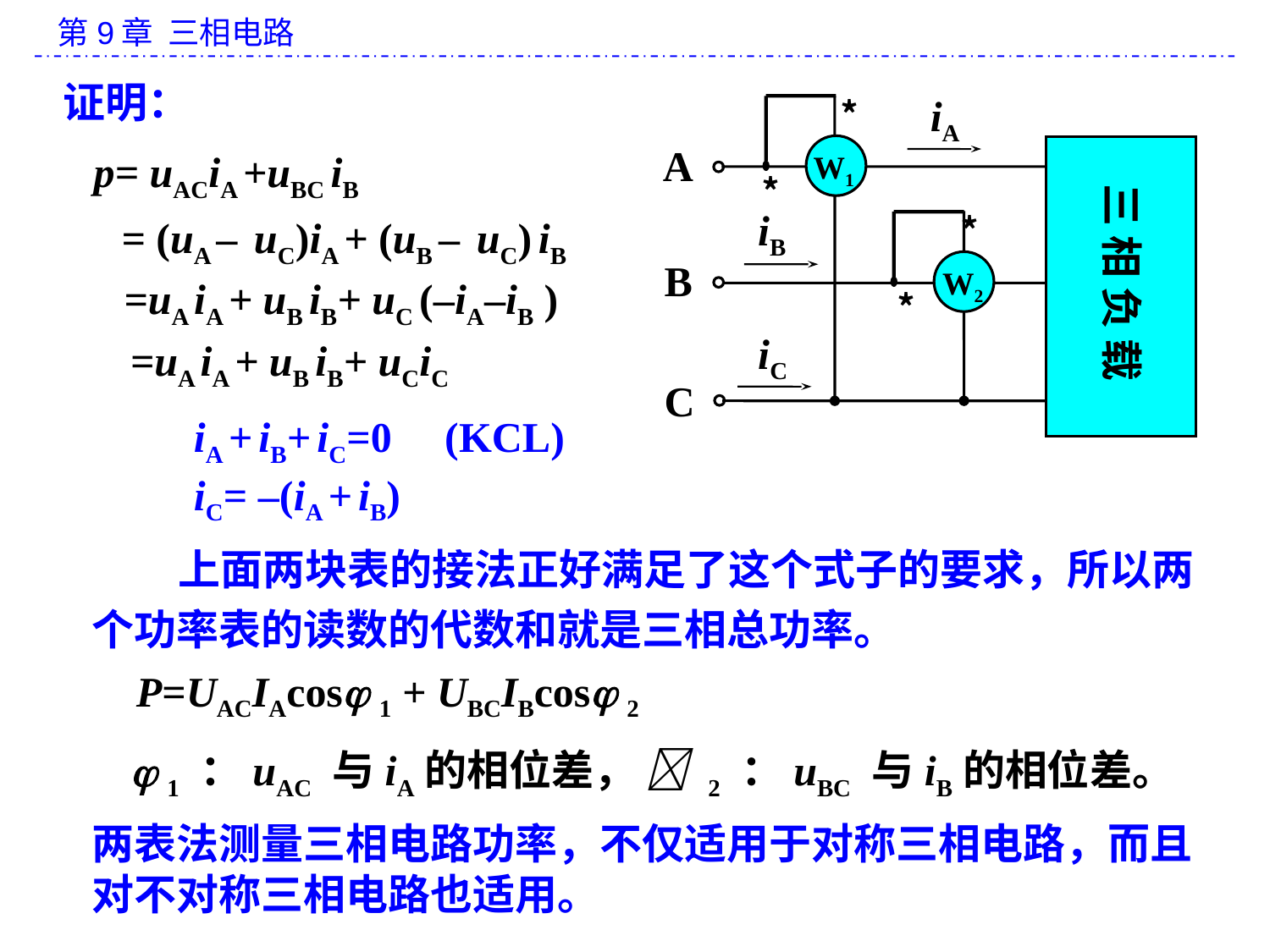

证明：
﹡
iA

A

W1

﹡

三 相 负 载
﹡
iB

B

W2

﹡

iC
C

p= uACiA +uBC iB
= (uA –  uC)iA + (uB –  uC) iB
=uA iA + uB iB+ uC (–iA–iB )
=uA iA + uB iB+ uCiC
iA + iB+ iC=0     (KCL)
iC= –(iA + iB)
        上面两块表的接法正好满足了这个式子的要求，所以两个功率表的读数的代数和就是三相总功率。
P=UACIAcosϕ 1 + UBCIBcosϕ 2
ϕ 1 ：uAC 与iA的相位差， ϕ 2 ：uBC 与iB的相位差。
两表法测量三相电路功率，不仅适用于对称三相电路，而且对不对称三相电路也适用。